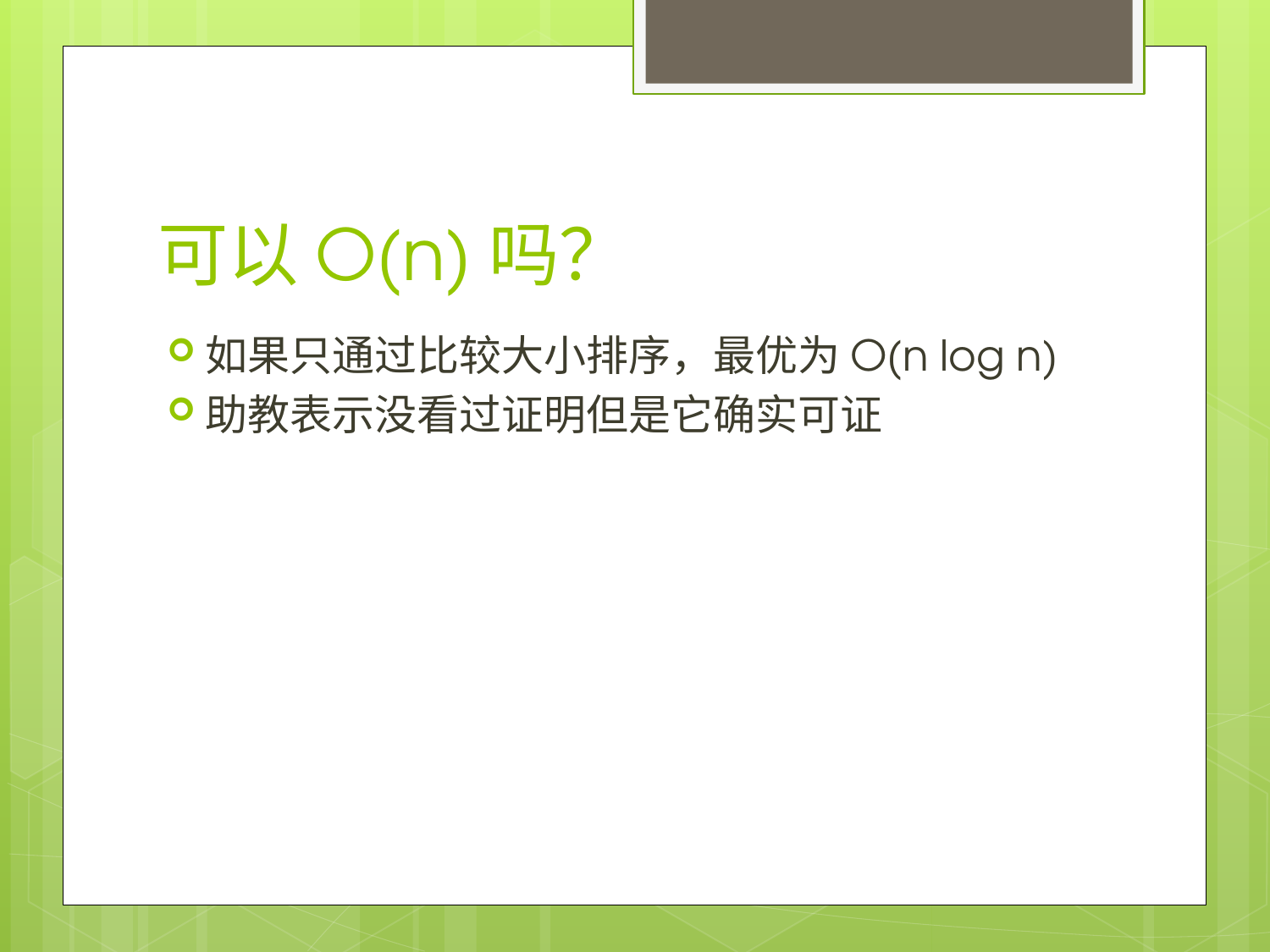

# 可以O(n)吗？
如果只通过比较大小排序，最优为O(n log n)
助教表示没看过证明但是它确实可证